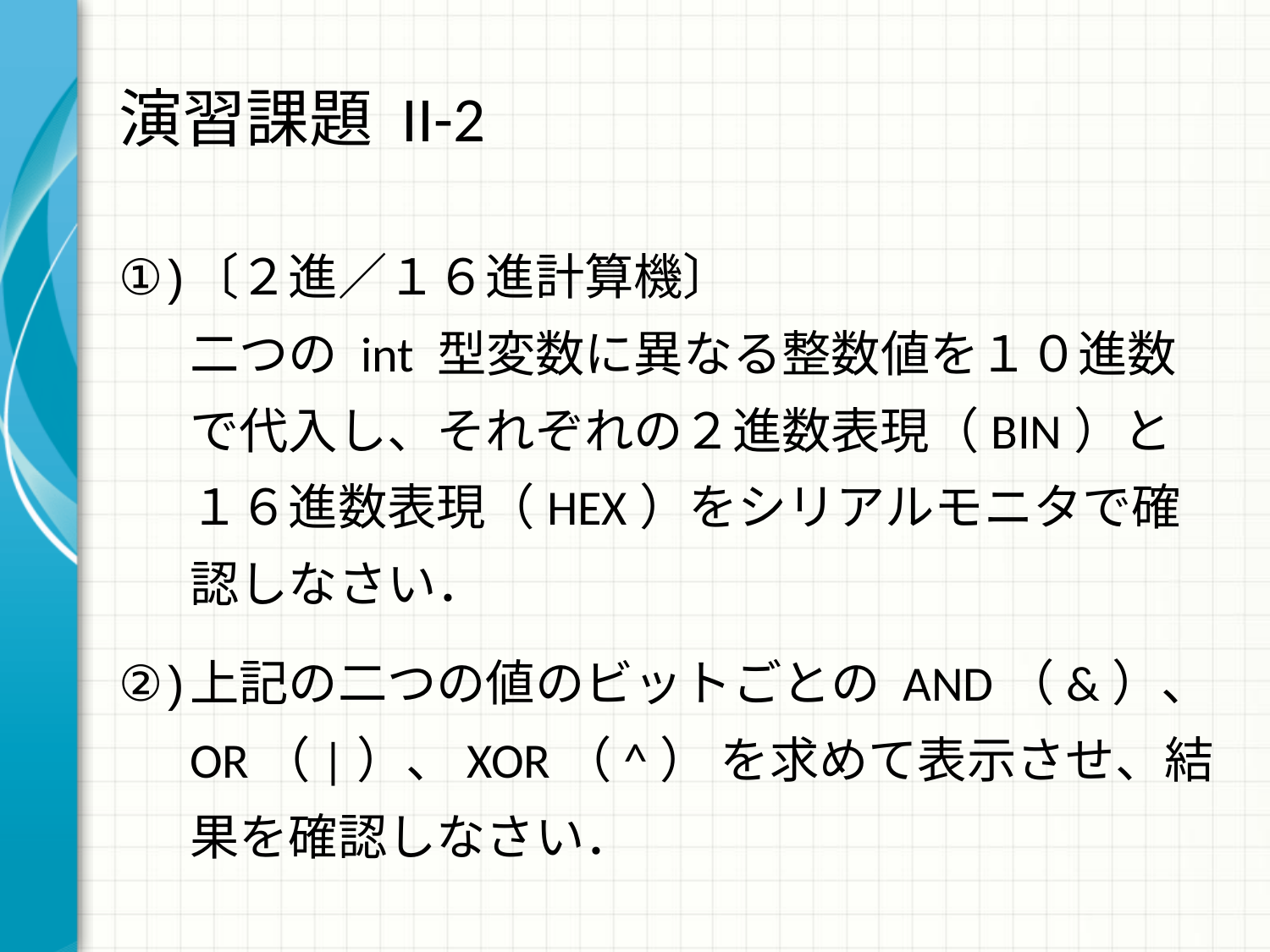

# 演習課題 II-2
〔２進／１６進計算機〕
二つの int 型変数に異なる整数値を１０進数で代入し、それぞれの２進数表現（BIN）と１６進数表現（HEX）をシリアルモニタで確認しなさい．
上記の二つの値のビットごとの AND（&）、OR（|）、XOR（^） を求めて表示させ、結果を確認しなさい．